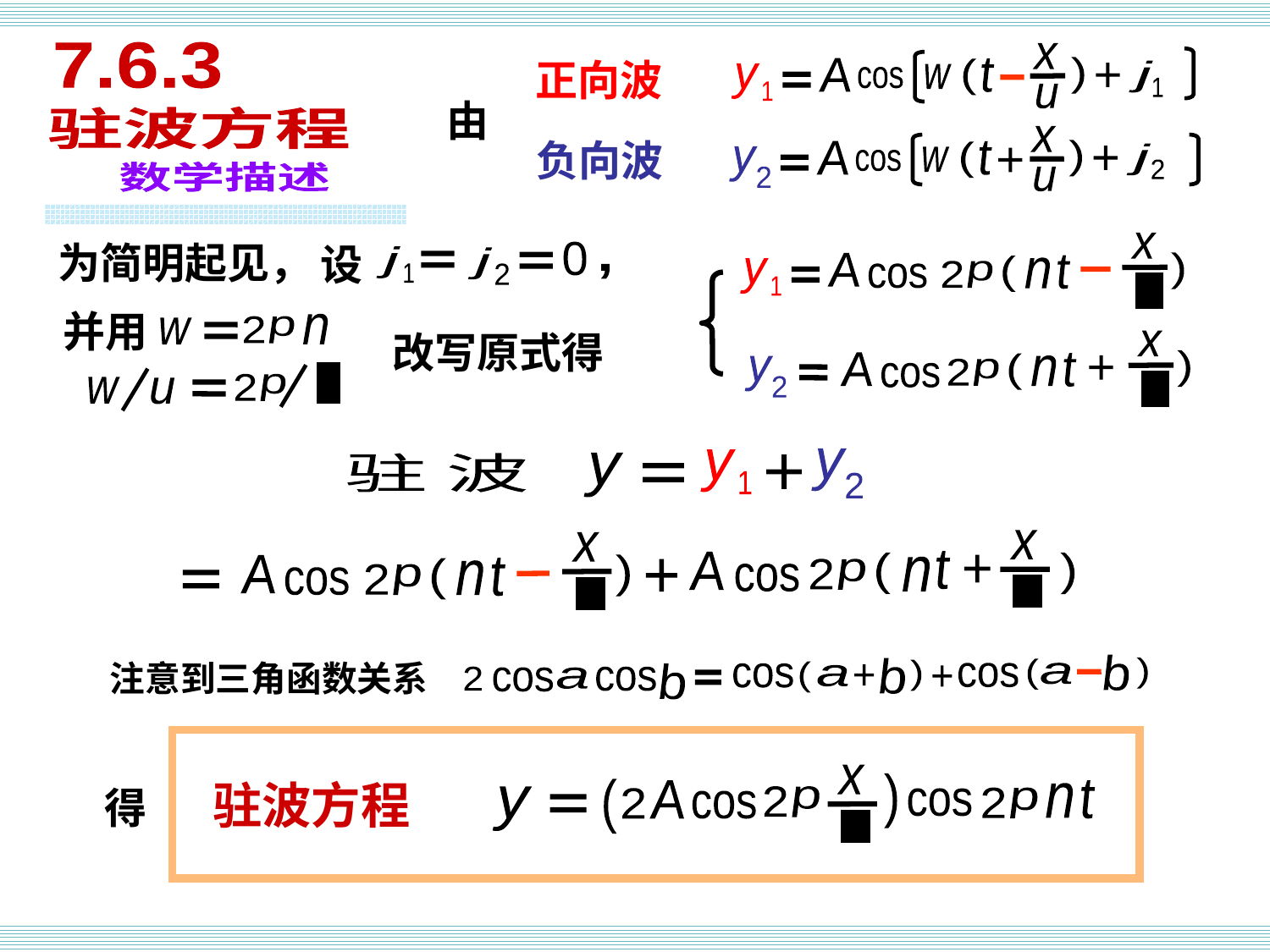

驻波方程
7.6.3
驻波方程
数学描述

x
正向波

)
A
t
(
ϕ
+
y
1
ω
cos

1
u
由
x
负向波

)
A
t
(
ϕ
+
y
2
ω
+
cos

2
u
为简明起见，
设
0
ϕ
1
ϕ
2

,
x
)
A
t
(
ν
y
1
2
π
cos

λ
x
)
A
t
(
+
ν
y
2
2
π
cos

λ

并用
ν
2
π
ω

改写原式得
λ

2
π
ω
u

y
2
y
1
y
驻 波
+

x

λ
x

λ
t
A
(
)
)
+
A
ν
t
ν
(
2
π
+
cos
2
π
cos

注意到三角函数关系
β
(
β
(
(
(
cos
α
cos
β
+
α
+
2
cos
cos
α

x

λ
(
(
A
t
ν
2
π
2
π
2
cos
cos

驻波方程
得
y